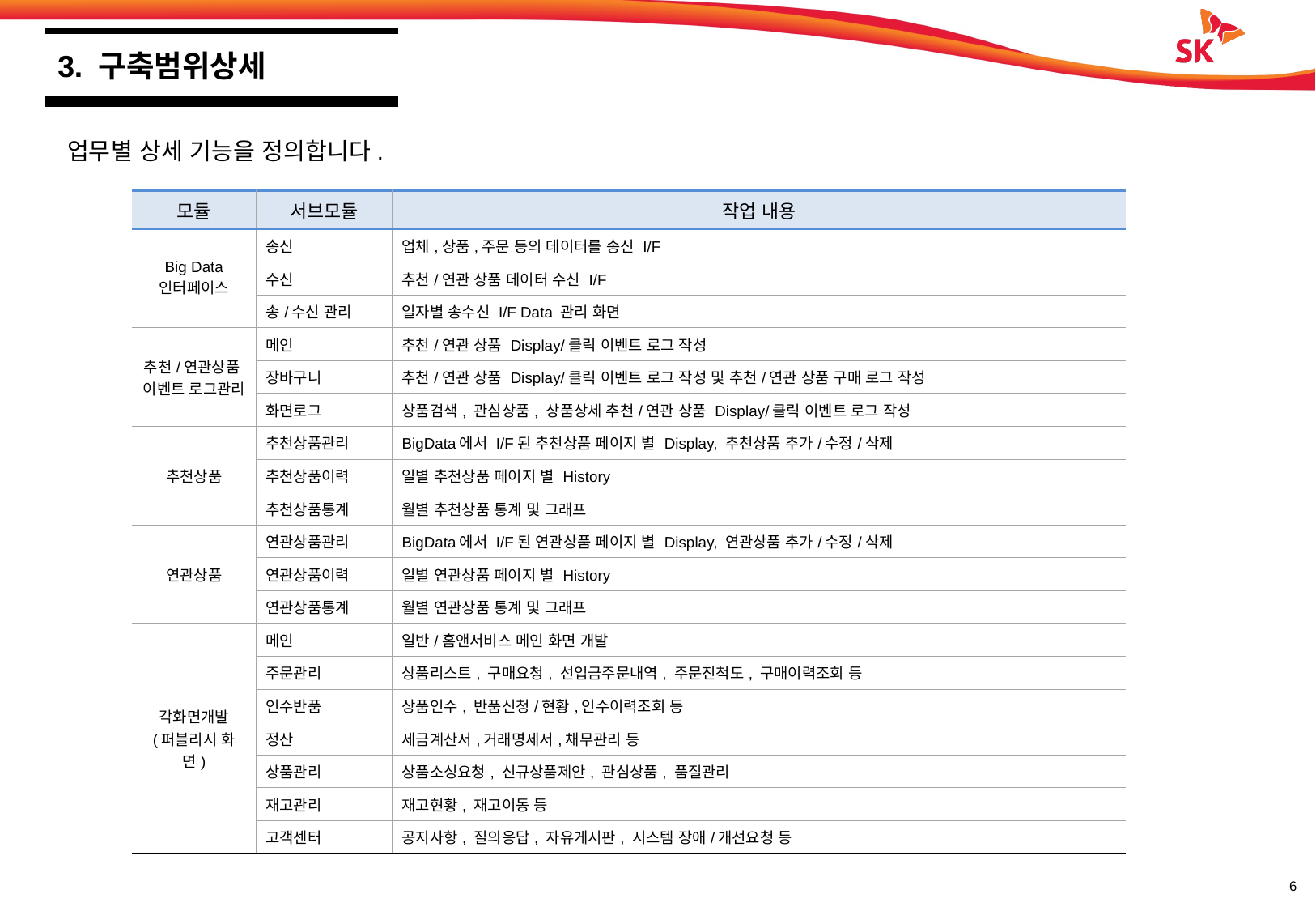

3. 구축범위상세
업무별 상세 기능을 정의합니다.
| 모듈 | 서브모듈 | 작업 내용 |
| --- | --- | --- |
| Big Data 인터페이스 | 송신 | 업체,상품,주문 등의 데이터를 송신 I/F |
|  | 수신 | 추천/연관 상품 데이터 수신 I/F |
|  | 송/수신 관리 | 일자별 송수신 I/F Data 관리 화면 |
| 추천/연관상품 이벤트 로그관리 | 메인 | 추천/연관 상품 Display/클릭 이벤트 로그 작성 |
|  | 장바구니 | 추천/연관 상품 Display/클릭 이벤트 로그 작성 및 추천/연관 상품 구매 로그 작성 |
|  | 화면로그 | 상품검색, 관심상품, 상품상세 추천/연관 상품 Display/클릭 이벤트 로그 작성 |
| 추천상품 | 추천상품관리 | BigData에서 I/F된 추천상품 페이지 별 Display, 추천상품 추가/수정/삭제 |
|  | 추천상품이력 | 일별 추천상품 페이지 별 History |
|  | 추천상품통계 | 월별 추천상품 통계 및 그래프 |
| 연관상품 | 연관상품관리 | BigData에서 I/F된 연관상품 페이지 별 Display, 연관상품 추가/수정/삭제 |
|  | 연관상품이력 | 일별 연관상품 페이지 별 History |
|  | 연관상품통계 | 월별 연관상품 통계 및 그래프 |
| 각화면개발 (퍼블리시 화면) | 메인 | 일반/홈앤서비스 메인 화면 개발 |
|  | 주문관리 | 상품리스트, 구매요청, 선입금주문내역, 주문진척도, 구매이력조회 등 |
|  | 인수반품 | 상품인수, 반품신청/현황,인수이력조회 등 |
|  | 정산 | 세금계산서,거래명세서,채무관리 등 |
|  | 상품관리 | 상품소싱요청, 신규상품제안, 관심상품, 품질관리 |
|  | 재고관리 | 재고현황, 재고이동 등 |
|  | 고객센터 | 공지사항, 질의응답, 자유게시판, 시스템 장애/개선요청 등 |